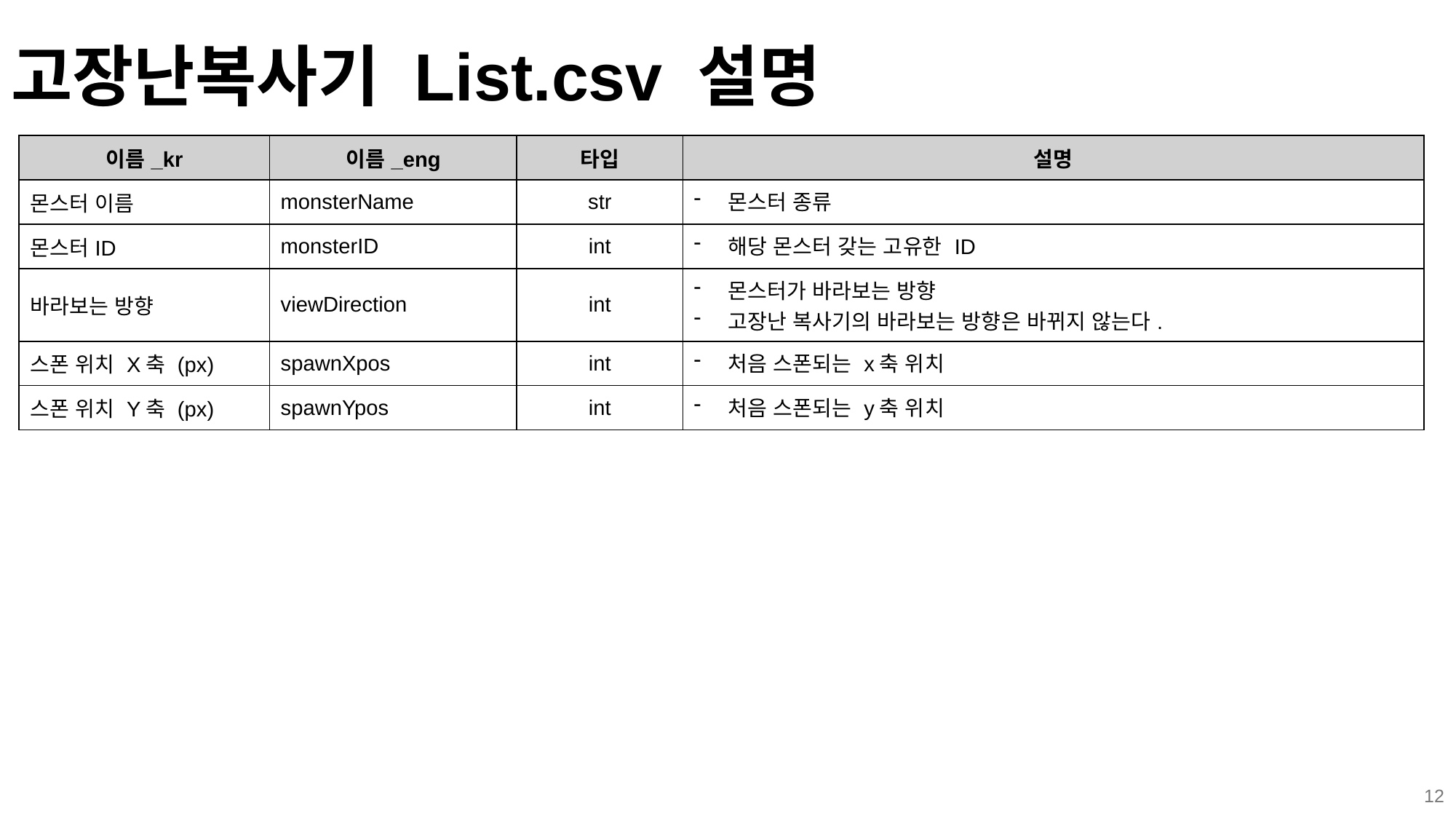

# 고장난복사기 List.csv 설명
| 이름\_kr | 이름\_eng | 타입 | 설명 |
| --- | --- | --- | --- |
| 몬스터 이름 | monsterName | str | 몬스터 종류 |
| 몬스터ID | monsterID | int | 해당 몬스터 갖는 고유한 ID |
| 바라보는 방향 | viewDirection | int | 몬스터가 바라보는 방향 고장난 복사기의 바라보는 방향은 바뀌지 않는다. |
| 스폰 위치 X축 (px) | spawnXpos | int | 처음 스폰되는 x축 위치 |
| 스폰 위치 Y축 (px) | spawnYpos | int | 처음 스폰되는 y축 위치 |
12